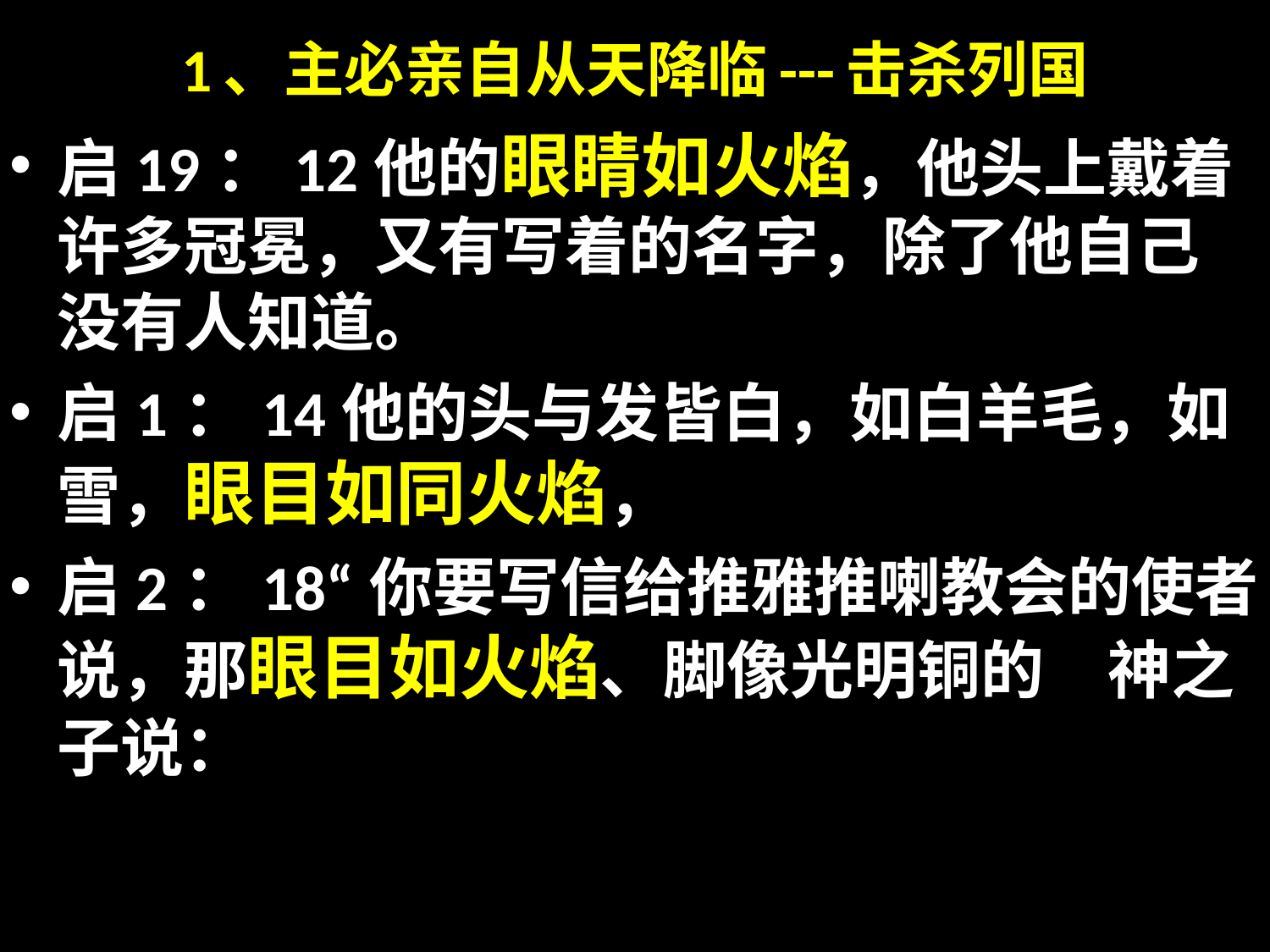

# 1、主必亲自从天降临---击杀列国
启19：12他的眼睛如火焰，他头上戴着许多冠冕，又有写着的名字，除了他自己没有人知道。
启1：14他的头与发皆白，如白羊毛，如雪，眼目如同火焰，
启2：18“你要写信给推雅推喇教会的使者说，那眼目如火焰、脚像光明铜的　神之子说：